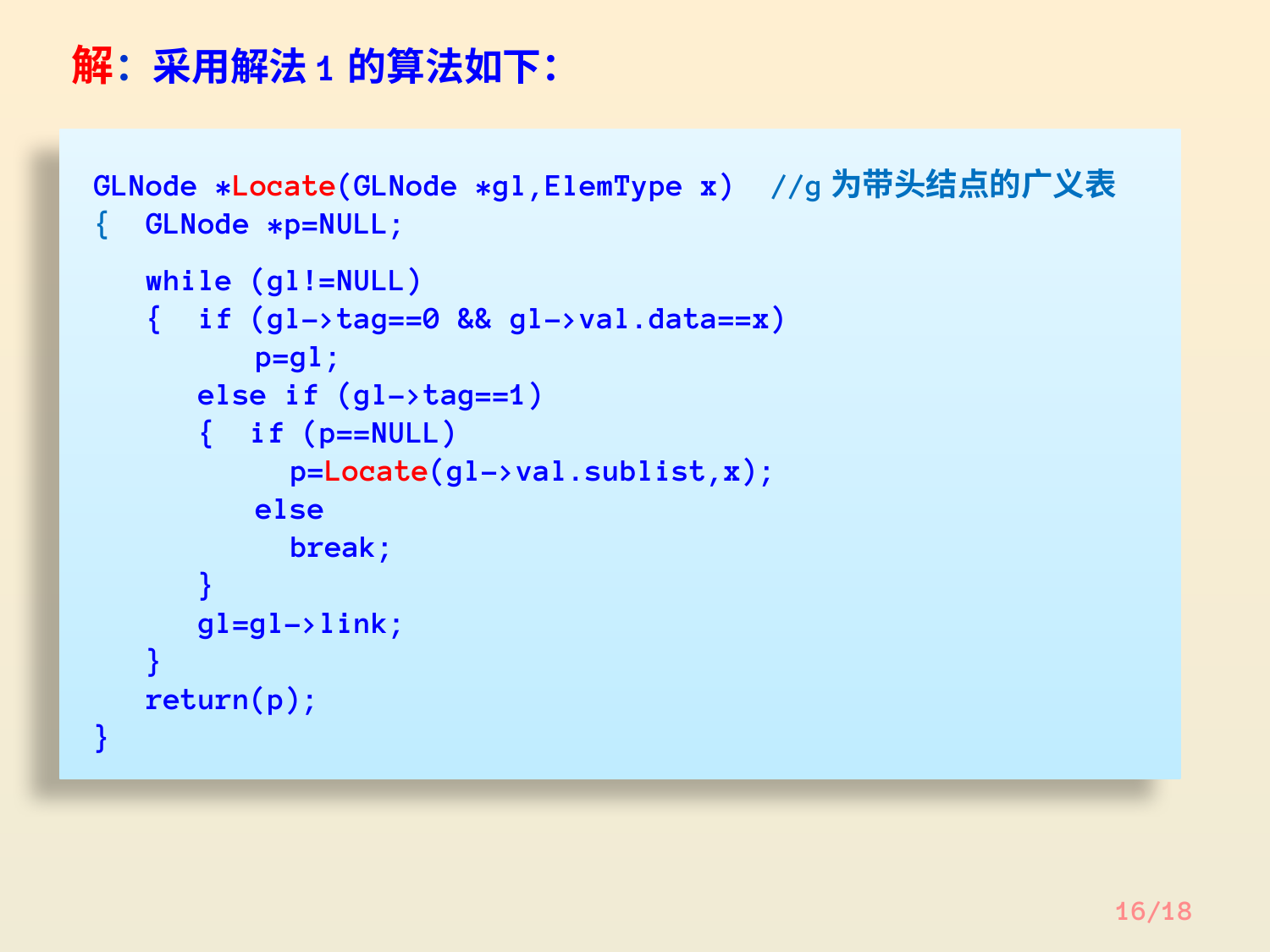

解：采用解法1的算法如下：
GLNode *Locate(GLNode *gl,ElemType x)  //g为带头结点的广义表
{  GLNode *p=NULL;
   while (gl!=NULL)
   {  if (gl->tag==0 && gl->val.data==x)
	  p=gl;
      else if (gl->tag==1)
      {  if (p==NULL)
	    p=Locate(gl->val.sublist,x);
   	  else
	    break;
      }
      gl=gl->link;
   }
   return(p);
}
16/18